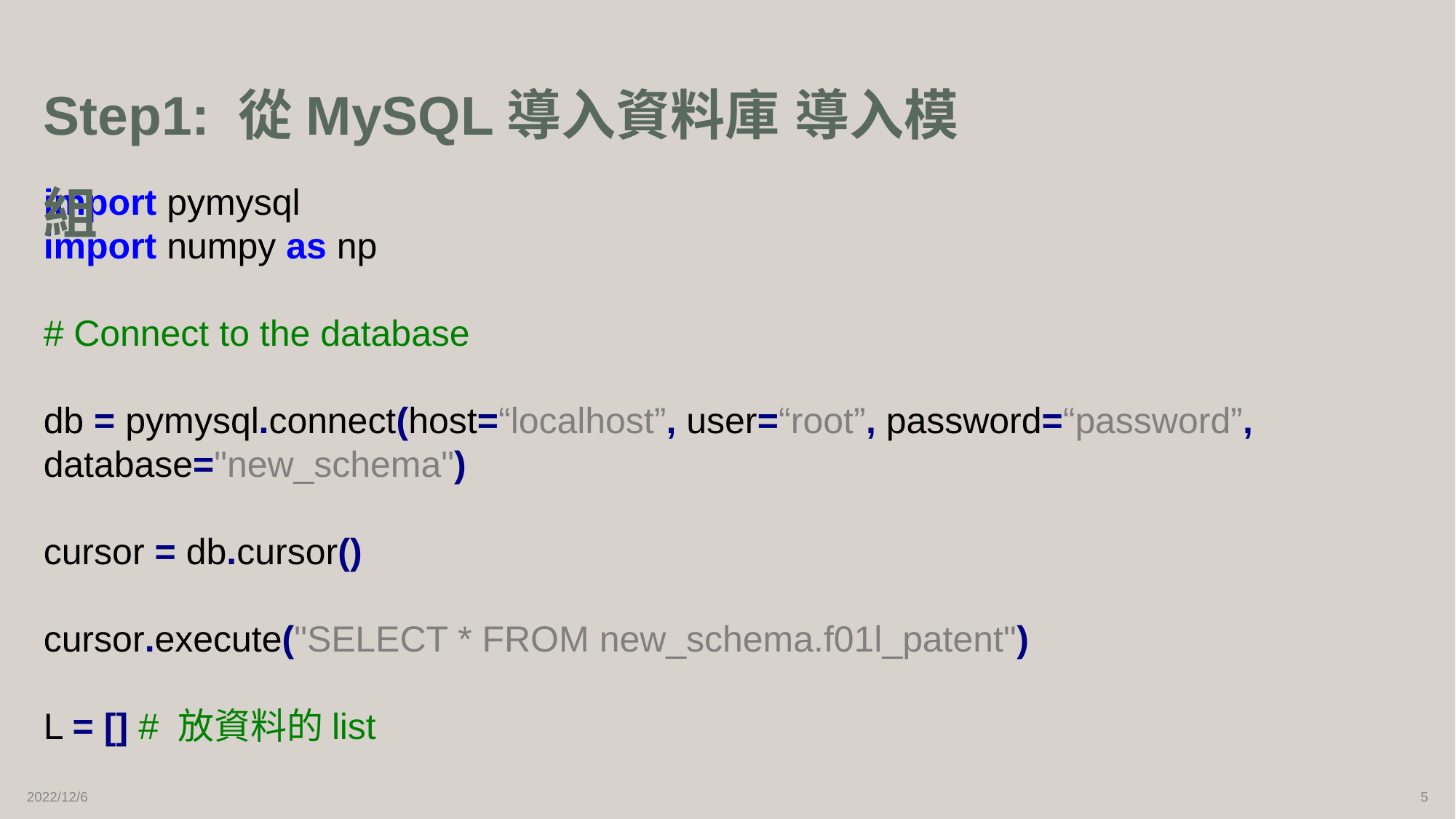

# Step1: 從MySQL導入資料庫 導入模組
import pymysql
import numpy as np

# Connect to the database

db = pymysql.connect(host=“localhost”, user=“root”, password=“password”, database="new_schema")

cursor = db.cursor()

cursor.execute("SELECT * FROM new_schema.f01l_patent")

L = [] # 放資料的list
2022/12/6
5